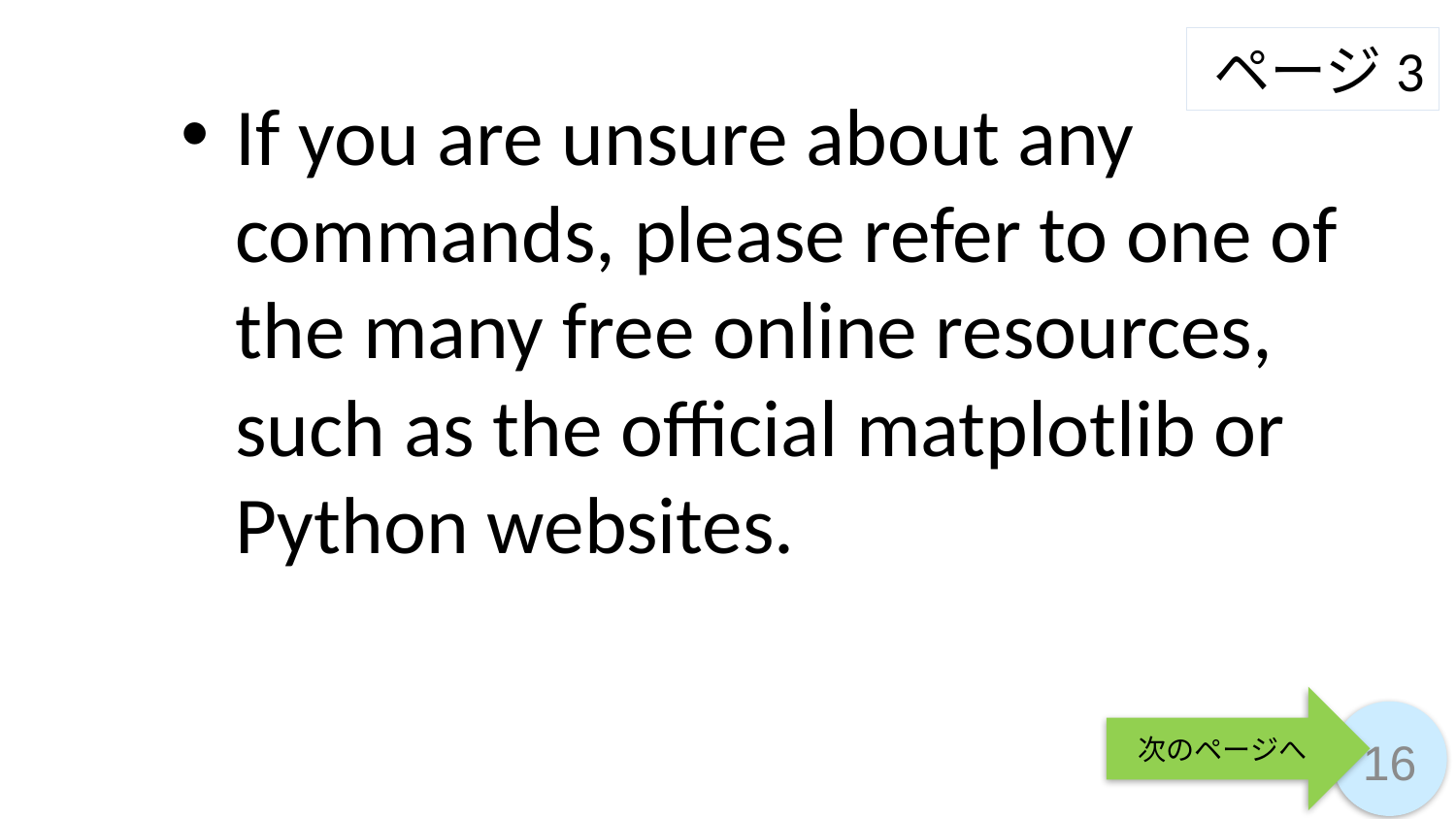

ページ3
If you are unsure about any commands, please refer to one of the many free online resources, such as the official matplotlib or Python websites.
次のページへ
16